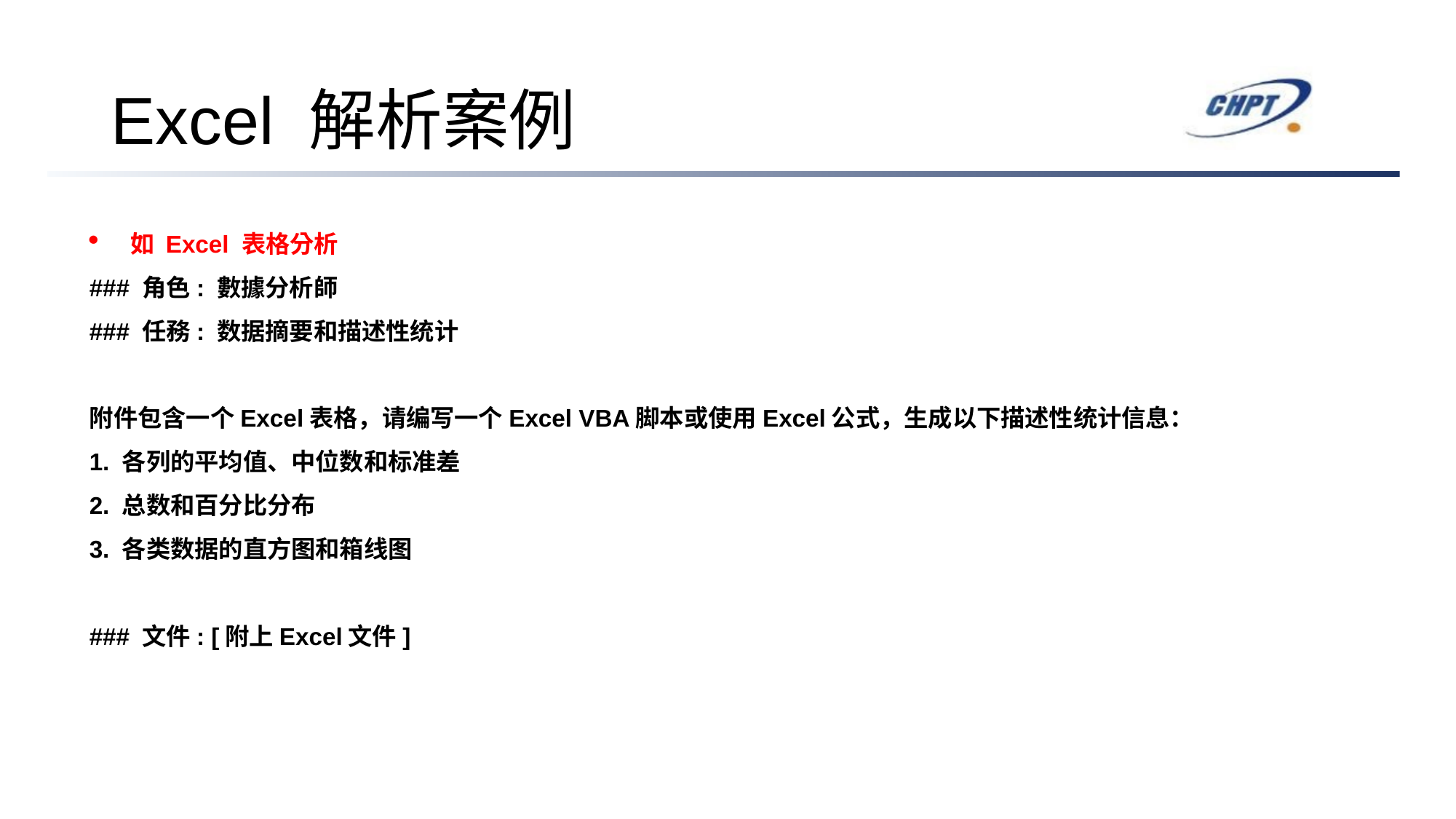

# Excel 解析案例

如 Excel 表格分析
### 角色: 數據分析師
### 任務: 数据摘要和描述性统计

附件包含一个Excel表格，请编写一个Excel VBA脚本或使用Excel公式，生成以下描述性统计信息：
1. 各列的平均值、中位数和标准差
2. 总数和百分比分布
3. 各类数据的直方图和箱线图

### 文件: [附上Excel文件]